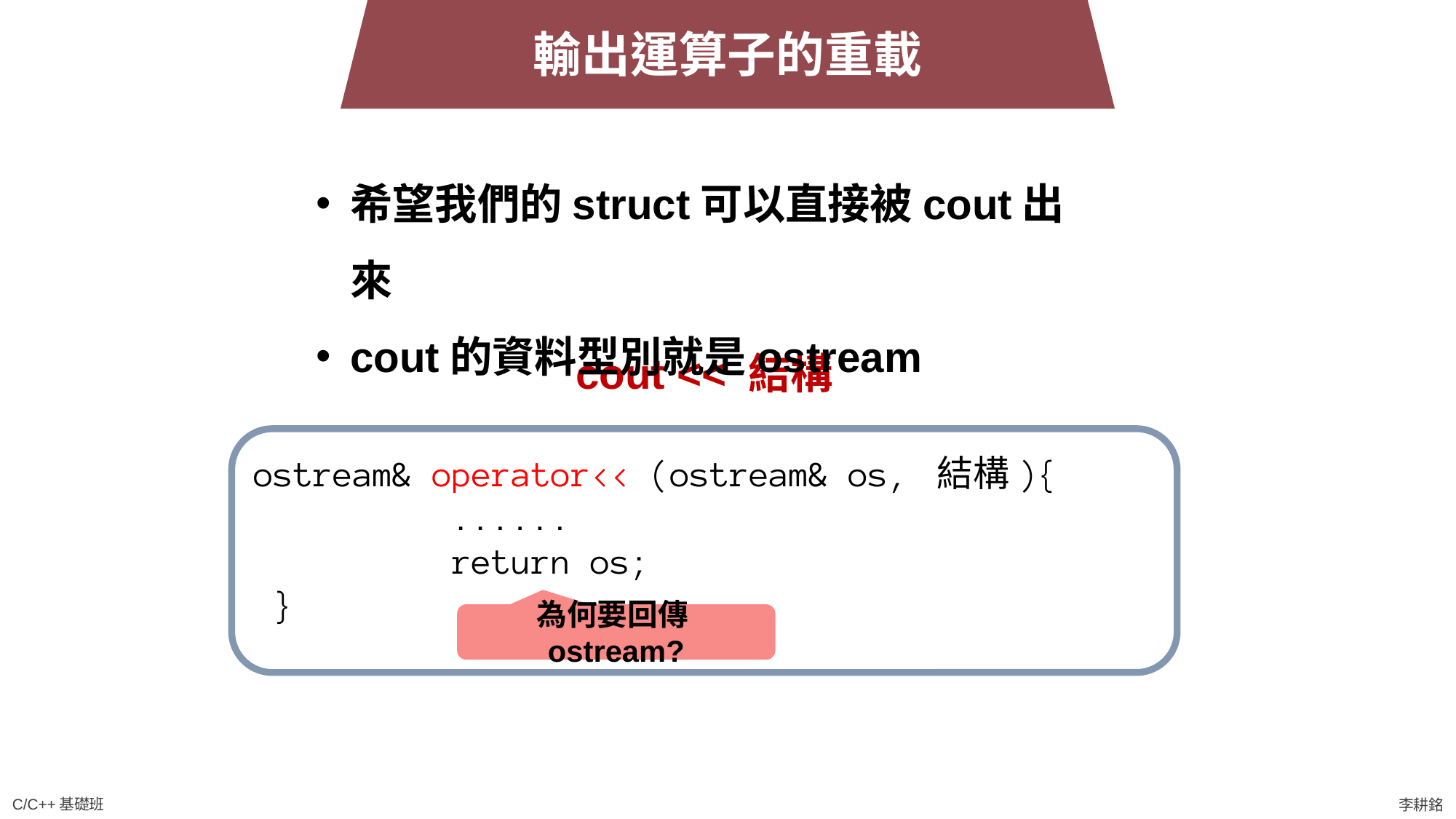

輸出運算子的重載
希望我們的struct可以直接被cout出來
cout的資料型別就是ostream
cout << 結構

ostream& operator<< (ostream& os, 結構){
          ......
          return os;
 }

為何要回傳ostream?
C/C++基礎班
李耕銘